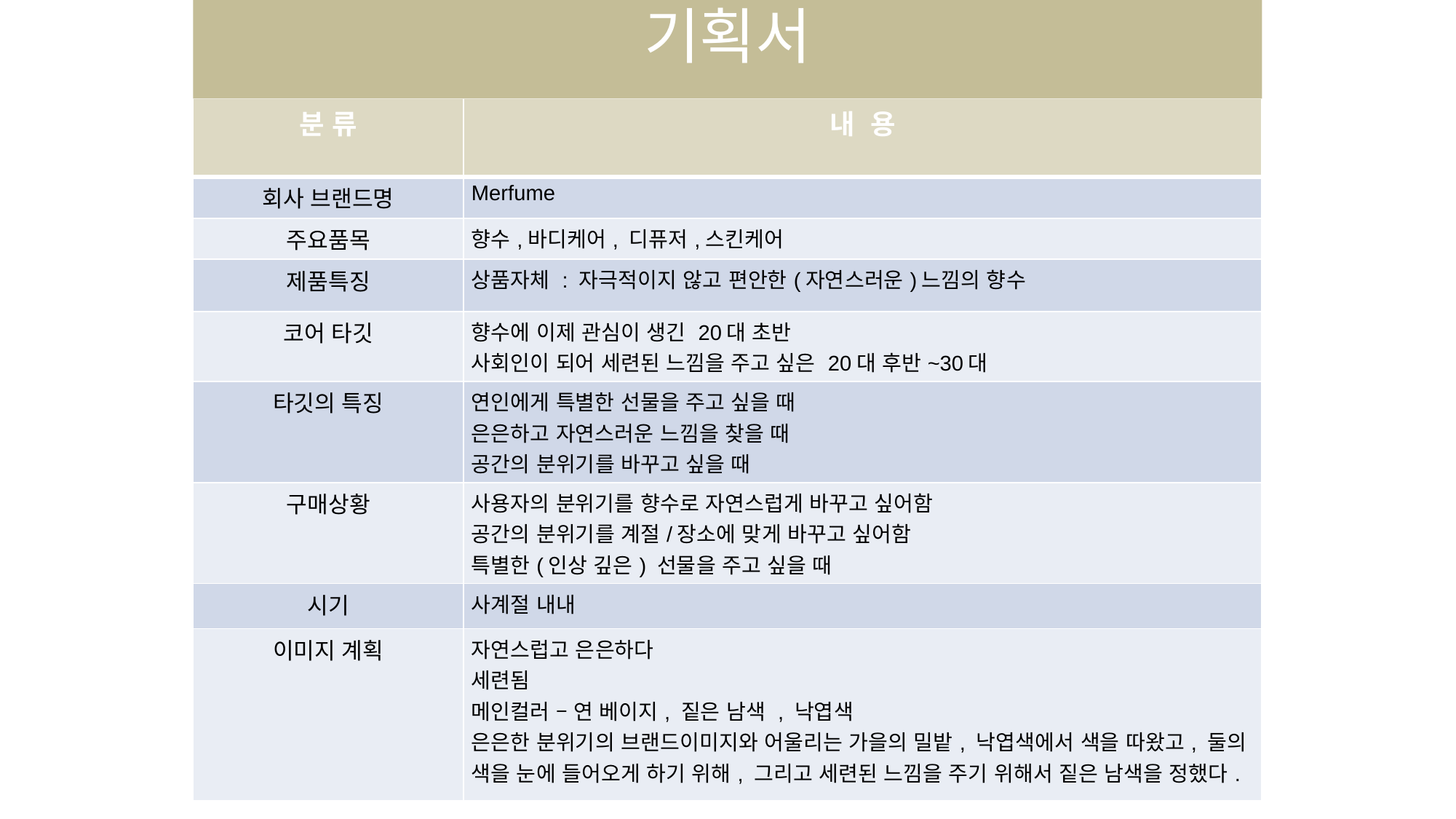

기획서
| 분 류 | 내  용 |
| --- | --- |
| 회사 브랜드명 | Merfume |
| 주요품목 | 향수,바디케어, 디퓨저,스킨케어 |
| 제품특징 | 상품자체 : 자극적이지 않고 편안한(자연스러운)느낌의 향수 |
| 코어 타깃 | 향수에 이제 관심이 생긴 20대 초반 사회인이 되어 세련된 느낌을 주고 싶은 20대 후반~30대 |
| 타깃의 특징 | 연인에게 특별한 선물을 주고 싶을 때 은은하고 자연스러운 느낌을 찾을 때 공간의 분위기를 바꾸고 싶을 때 |
| 구매상황 | 사용자의 분위기를 향수로 자연스럽게 바꾸고 싶어함 공간의 분위기를 계절/장소에 맞게 바꾸고 싶어함 특별한(인상 깊은) 선물을 주고 싶을 때 |
| 시기 | 사계절 내내 |
| 이미지 계획 | 자연스럽고 은은하다 세련됨 메인컬러 – 연 베이지, 짙은 남색 , 낙엽색 은은한 분위기의 브랜드이미지와 어울리는 가을의 밀밭, 낙엽색에서 색을 따왔고, 둘의 색을 눈에 들어오게 하기 위해, 그리고 세련된 느낌을 주기 위해서 짙은 남색을 정했다. |
#